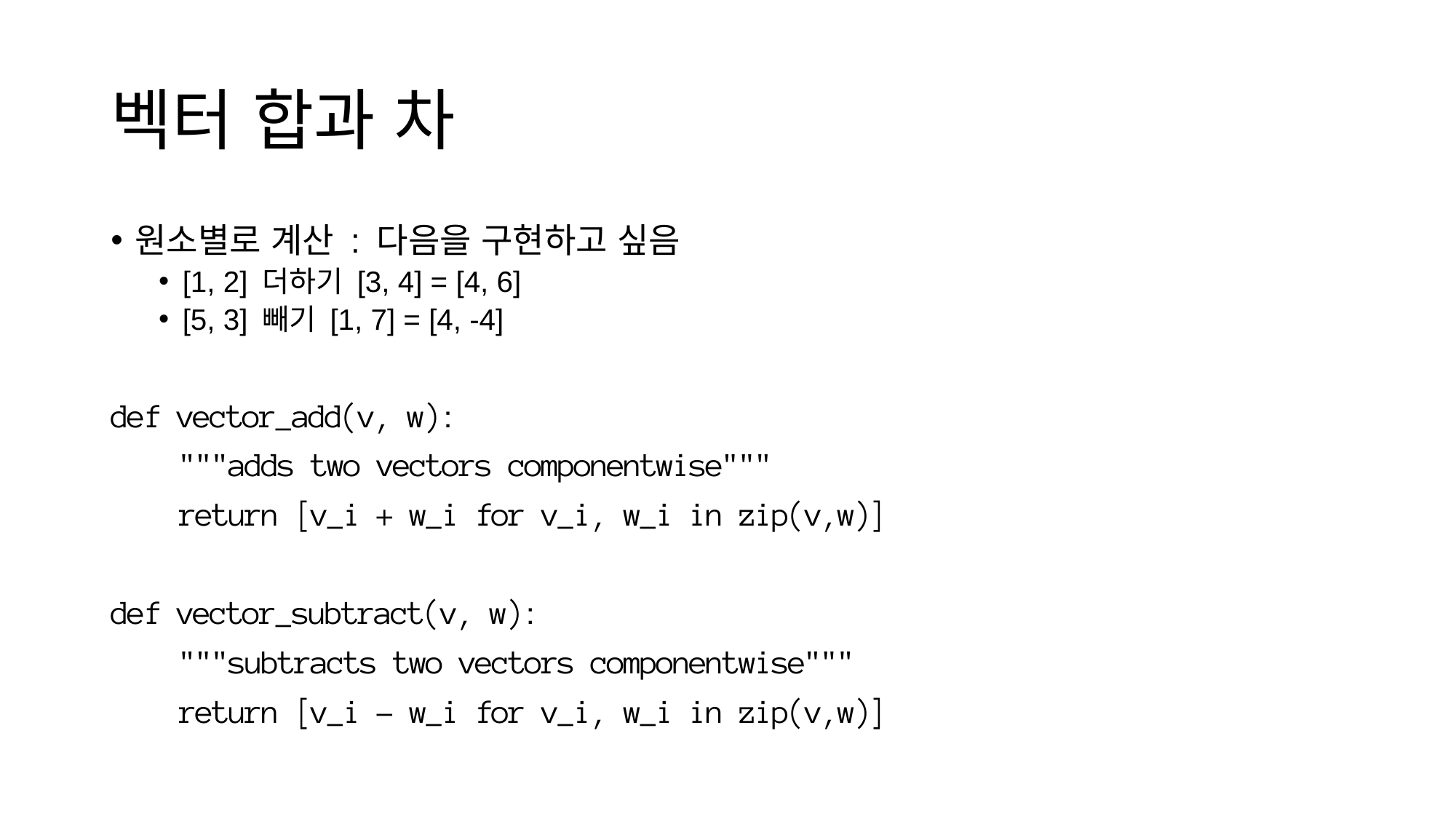

# 벡터 합과 차
원소별로 계산 : 다음을 구현하고 싶음
[1, 2] 더하기 [3, 4] = [4, 6]
[5, 3] 빼기 [1, 7] = [4, -4]

def vector_add(v, w):
    """adds two vectors componentwise"""
    return [v_i + w_i for v_i, w_i in zip(v,w)]

def vector_subtract(v, w):
    """subtracts two vectors componentwise"""
    return [v_i - w_i for v_i, w_i in zip(v,w)]